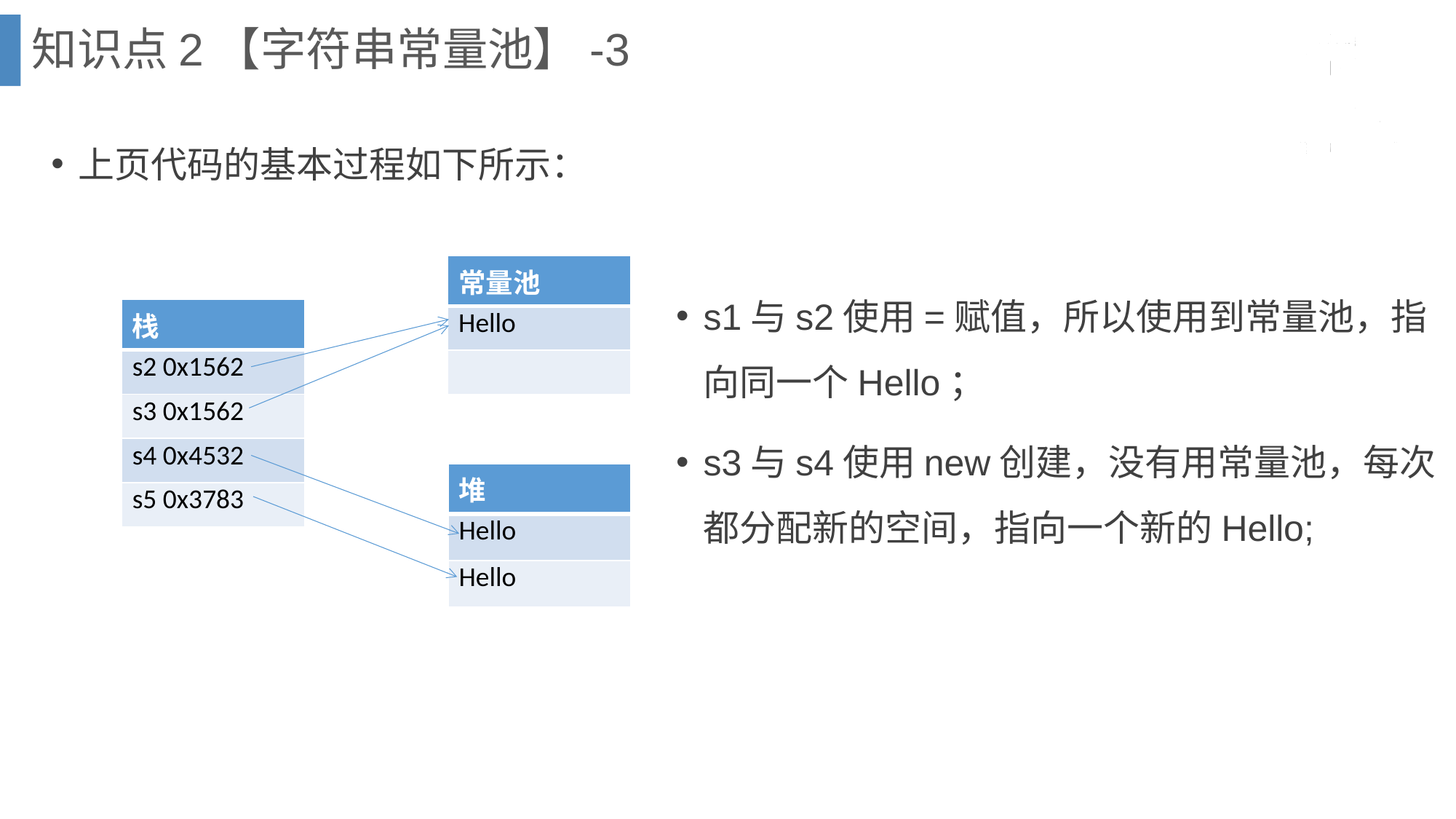

知识点2【字符串常量池】-3
上页代码的基本过程如下所示：
| 常量池 |
| --- |
| Hello |
|  |
s1与s2使用=赋值，所以使用到常量池，指向同一个Hello；
s3与s4使用new创建，没有用常量池，每次都分配新的空间，指向一个新的Hello;
| 栈 |
| --- |
| s2 0x1562 |
| s3 0x1562 |
| s4 0x4532 |
| s5 0x3783 |
| 堆 |
| --- |
| Hello |
| Hello |